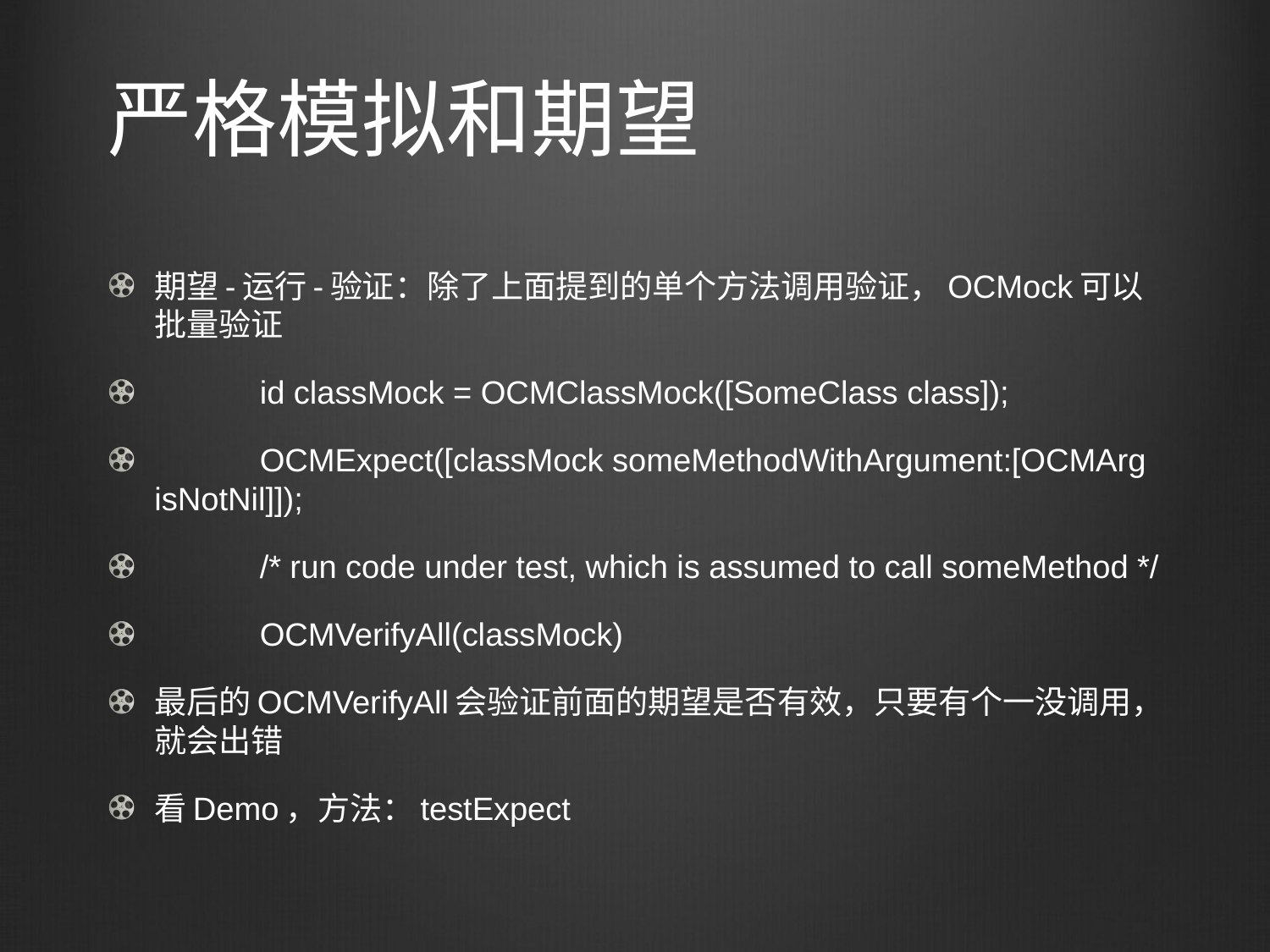

# 严格模拟和期望
期望-运行-验证：除了上面提到的单个方法调用验证，OCMock可以批量验证
	id classMock = OCMClassMock([SomeClass class]);
	OCMExpect([classMock someMethodWithArgument:[OCMArg isNotNil]]);
	/* run code under test, which is assumed to call someMethod */
	OCMVerifyAll(classMock)
最后的OCMVerifyAll会验证前面的期望是否有效，只要有个一没调用，就会出错
看Demo，方法：testExpect